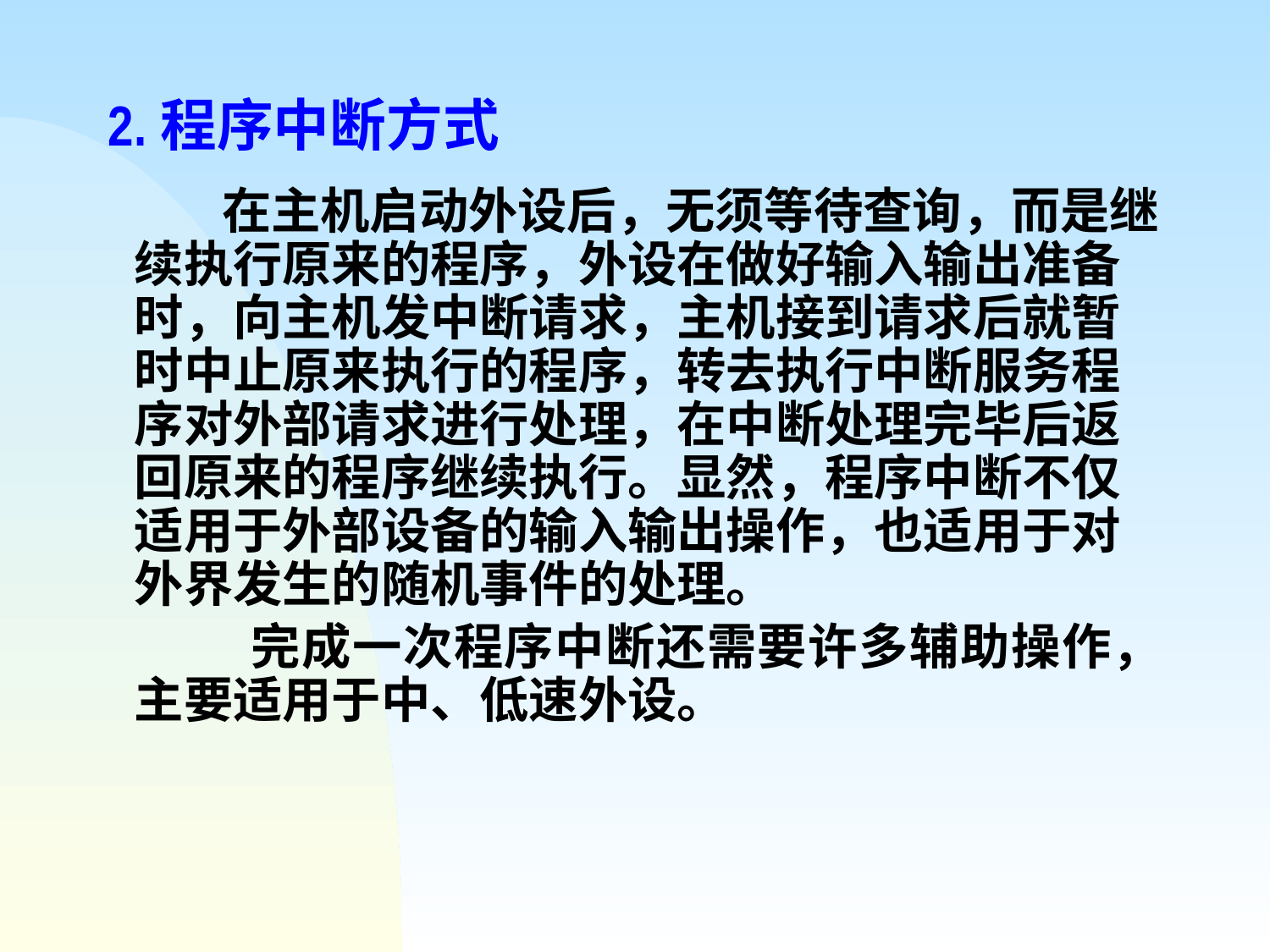

2.程序中断方式
           在主机启动外设后，无须等待查询，而是继续执行原来的程序，外设在做好输入输出准备时，向主机发中断请求，主机接到请求后就暂时中止原来执行的程序，转去执行中断服务程序对外部请求进行处理，在中断处理完毕后返回原来的程序继续执行。显然，程序中断不仅适用于外部设备的输入输出操作，也适用于对外界发生的随机事件的处理。
            完成一次程序中断还需要许多辅助操作，主要适用于中、低速外设。
118